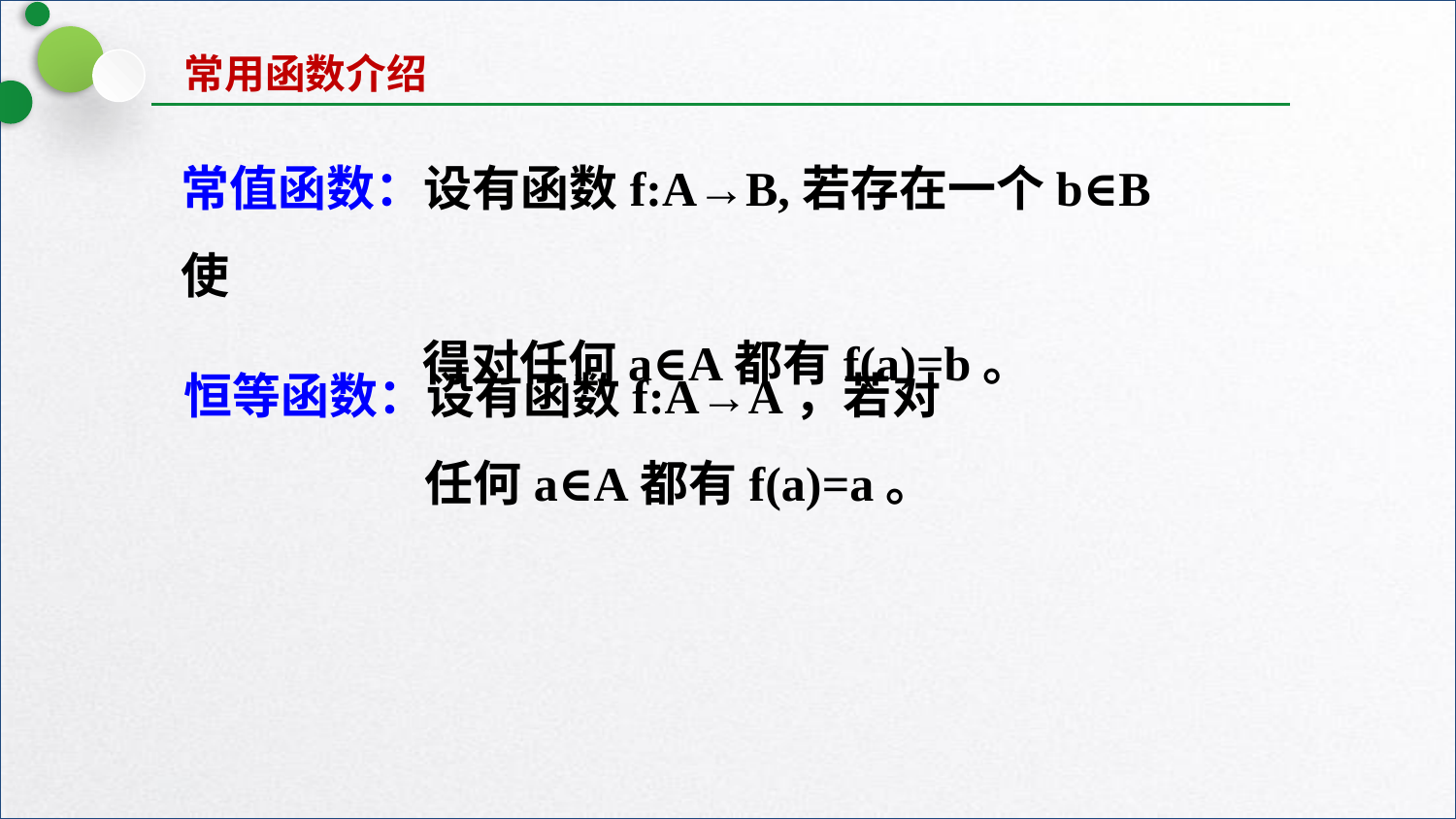

常用函数介绍
常值函数：设有函数f:A→B,若存在一个b∈B使
                     得对任何a∈A都有f(a)=b。
恒等函数：设有函数f:A→A，若对
                     任何a∈A都有f(a)=a。